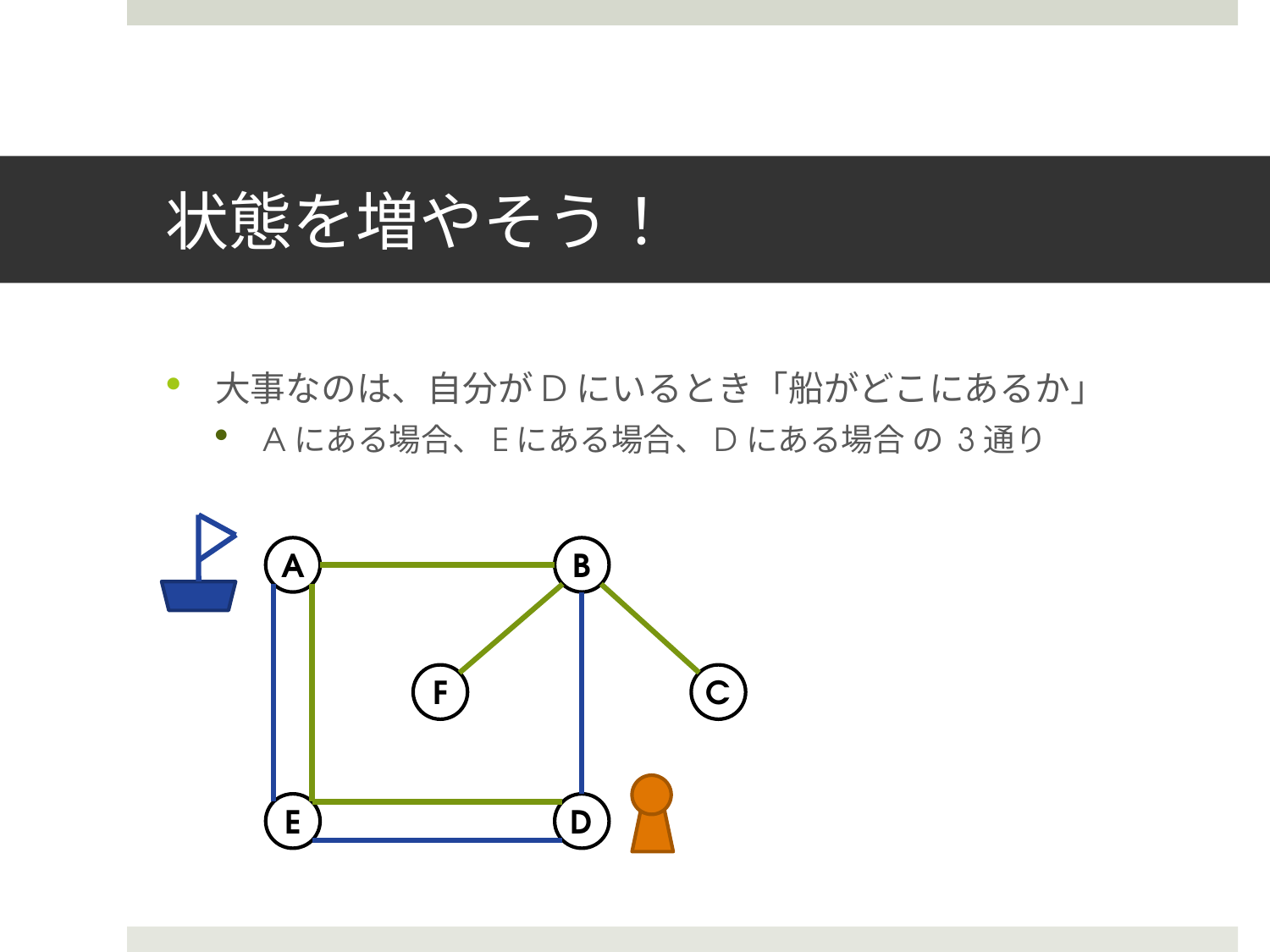

# 状態を増やそう！
大事なのは、自分がDにいるとき「船がどこにあるか」
Aにある場合、Eにある場合、Dにある場合 の 3通り

A
B
F
C
E
D